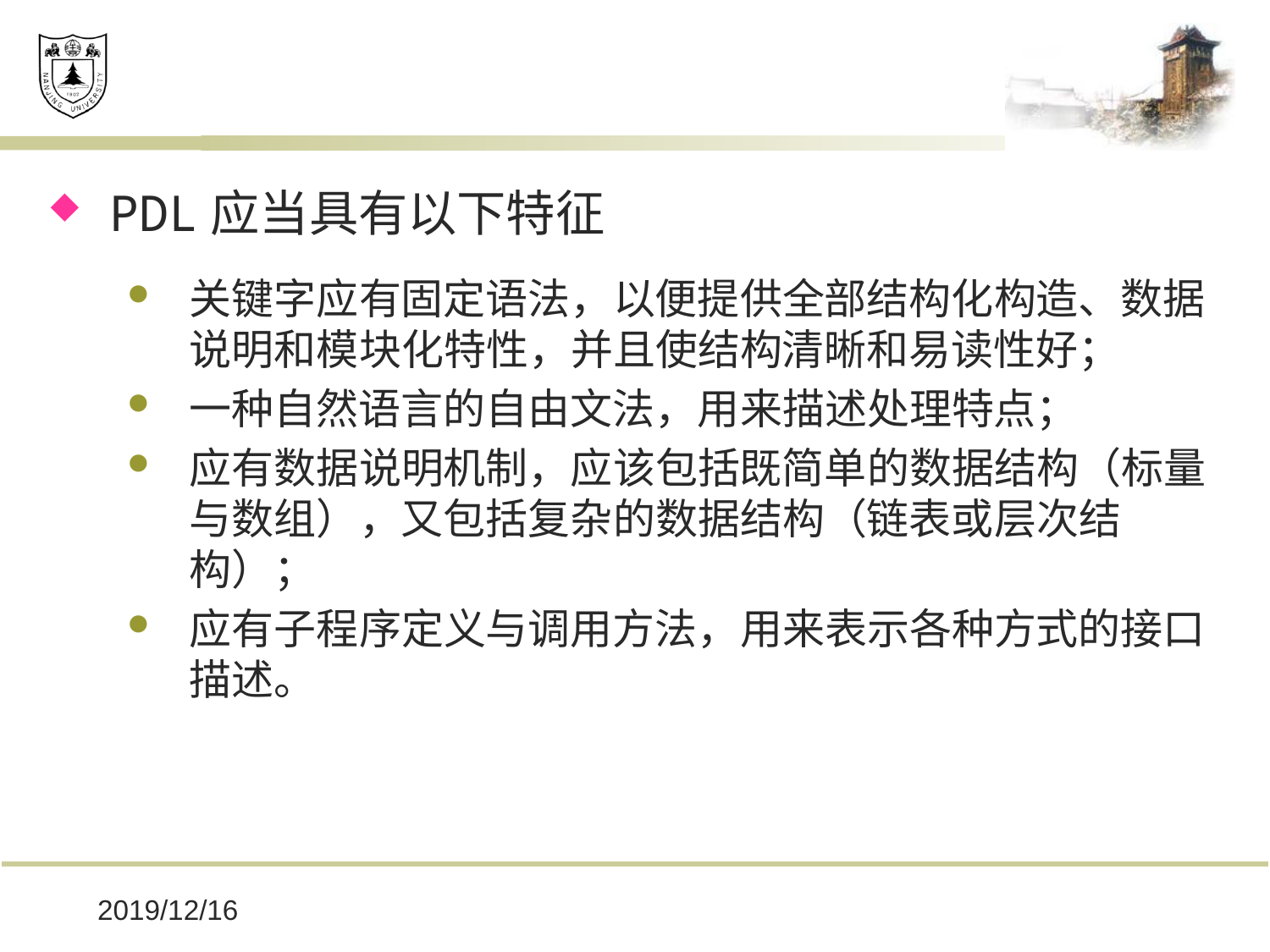

PDL应当具有以下特征
关键字应有固定语法，以便提供全部结构化构造、数据说明和模块化特性，并且使结构清晰和易读性好；
一种自然语言的自由文法，用来描述处理特点；
应有数据说明机制，应该包括既简单的数据结构（标量与数组），又包括复杂的数据结构（链表或层次结构）；
应有子程序定义与调用方法，用来表示各种方式的接口描述。
2019/12/16